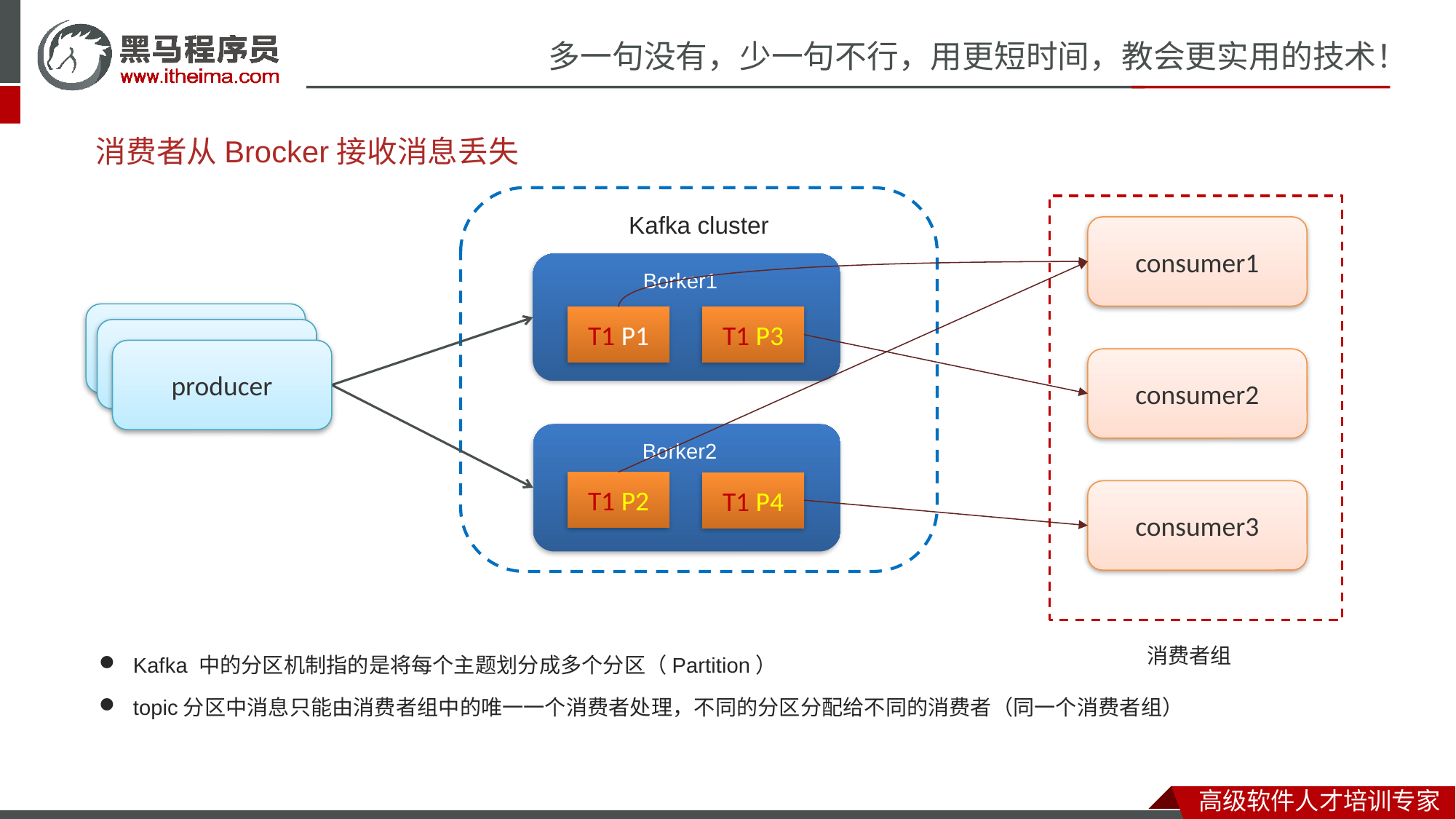

# 消费者从Brocker接收消息丢失

Kafka cluster

消费者组
consumer1
Borker1

producer
T1 P1
T1 P3
producer
producer
consumer2
Borker2

T1 P2
T1 P4
consumer3
Kafka 中的分区机制指的是将每个主题划分成多个分区（Partition）
topic分区中消息只能由消费者组中的唯一一个消费者处理，不同的分区分配给不同的消费者（同一个消费者组）